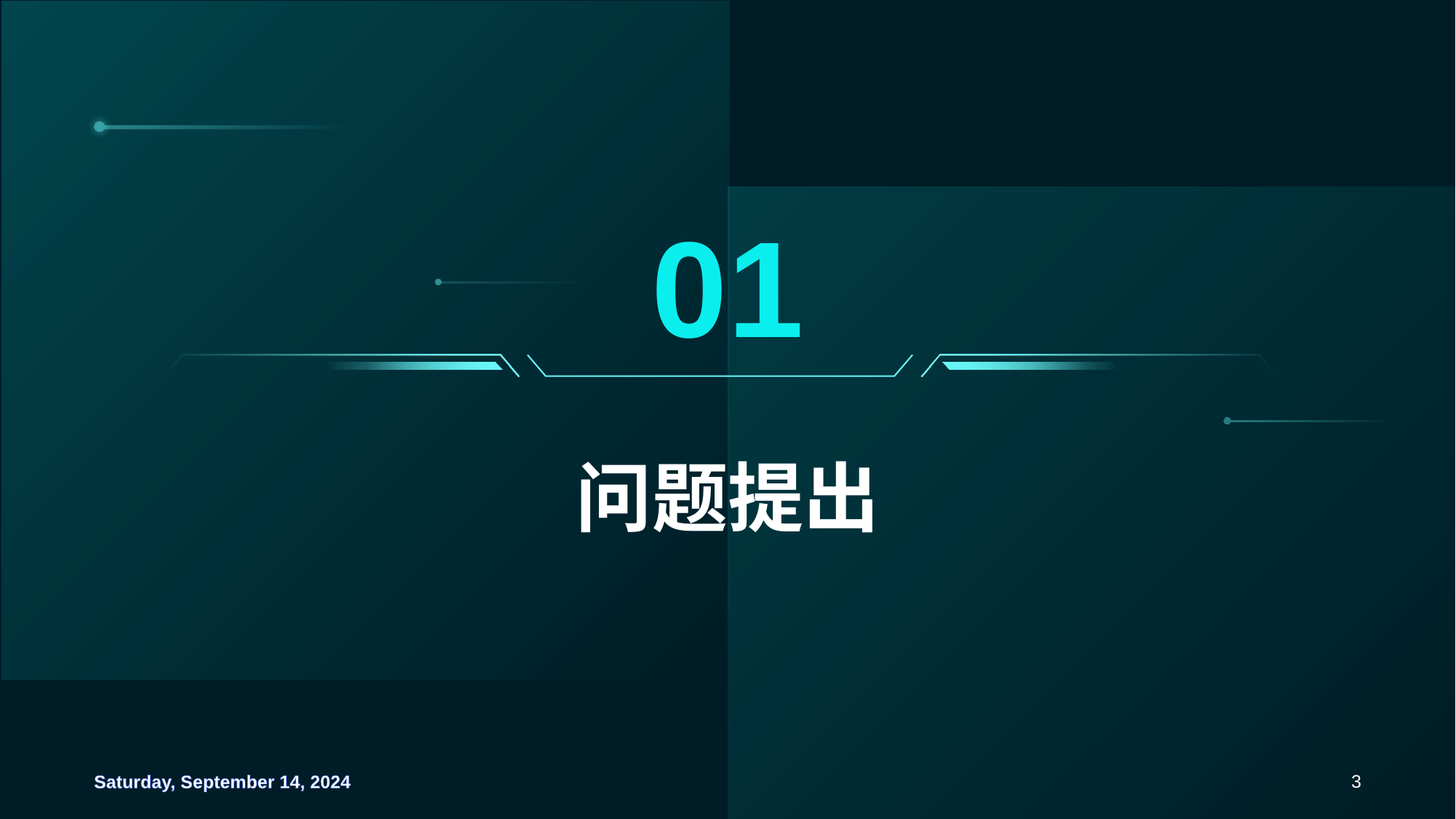

01
# 问题提出
Saturday, September 14, 2024
3